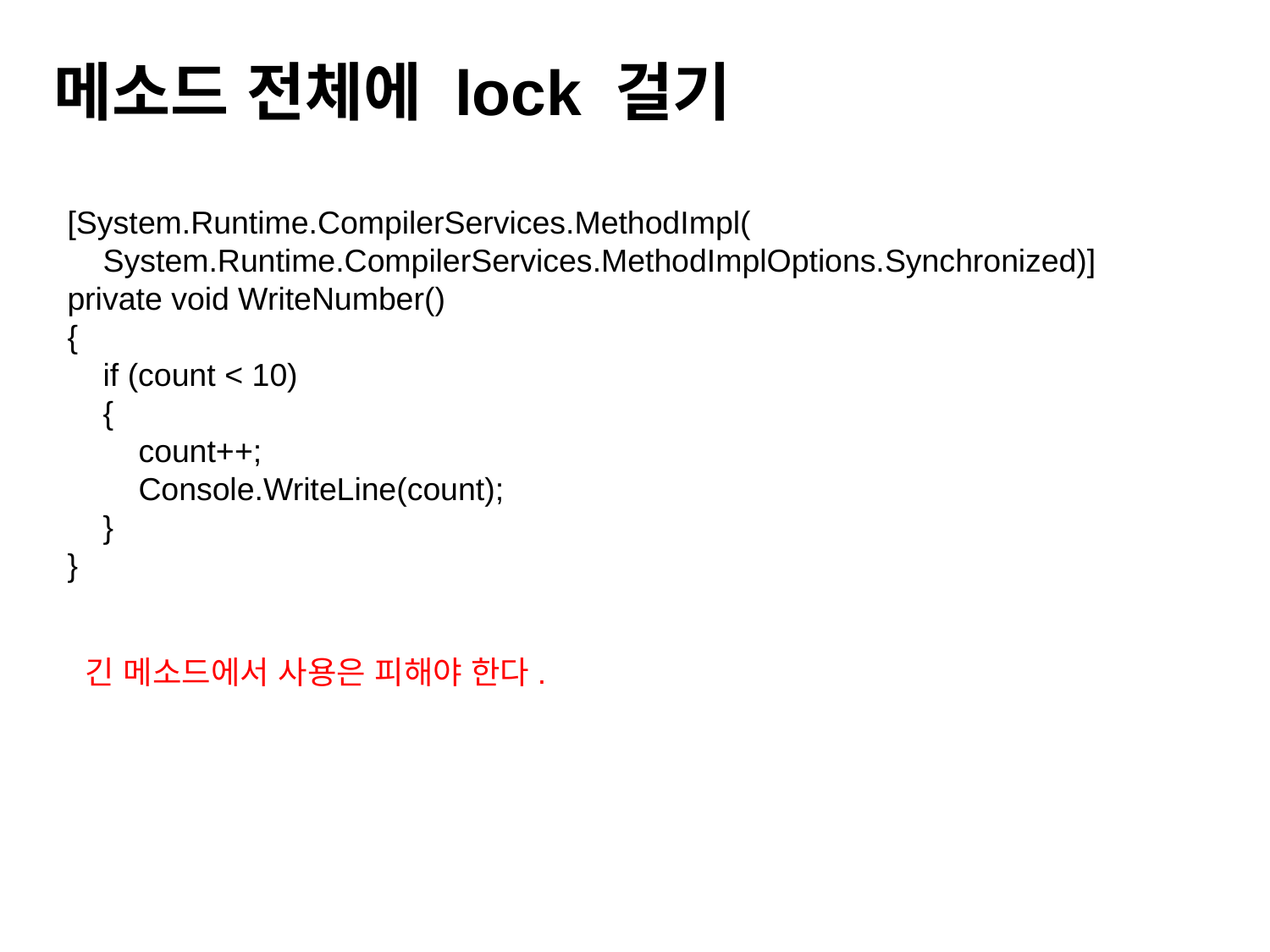

메소드 전체에 lock 걸기
[System.Runtime.CompilerServices.MethodImpl(
    System.Runtime.CompilerServices.MethodImplOptions.Synchronized)]
private void WriteNumber()
{
    if (count < 10)
    {
        count++;
        Console.WriteLine(count);
    }
}
긴 메소드에서 사용은 피해야 한다.